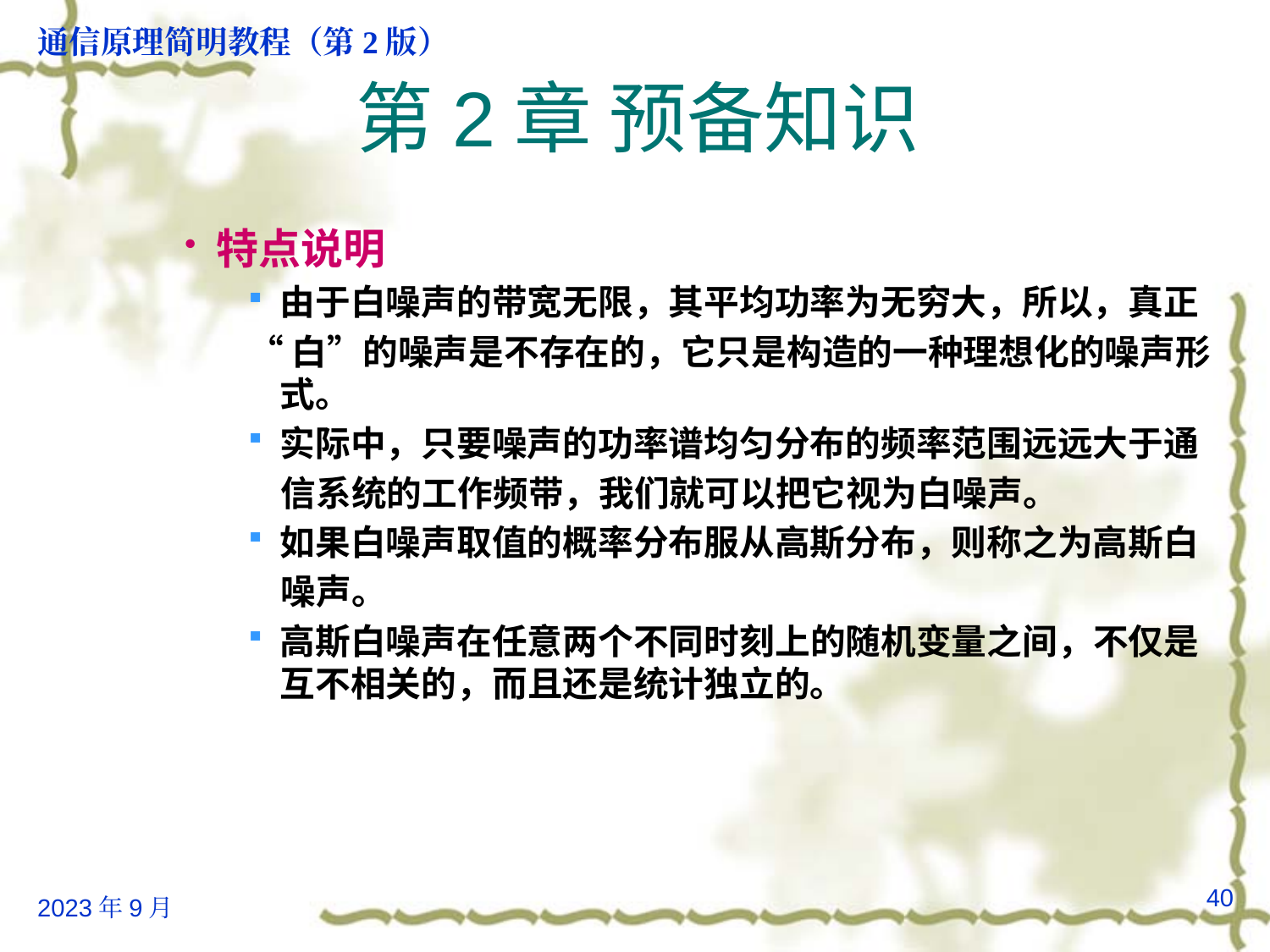

# 第2章 预备知识
特点说明
由于白噪声的带宽无限，其平均功率为无穷大，所以，真正
“白”的噪声是不存在的，它只是构造的一种理想化的噪声形式。
实际中，只要噪声的功率谱均匀分布的频率范围远远大于通
   信系统的工作频带，我们就可以把它视为白噪声。
如果白噪声取值的概率分布服从高斯分布，则称之为高斯白
   噪声。
高斯白噪声在任意两个不同时刻上的随机变量之间，不仅是互不相关的，而且还是统计独立的。
40